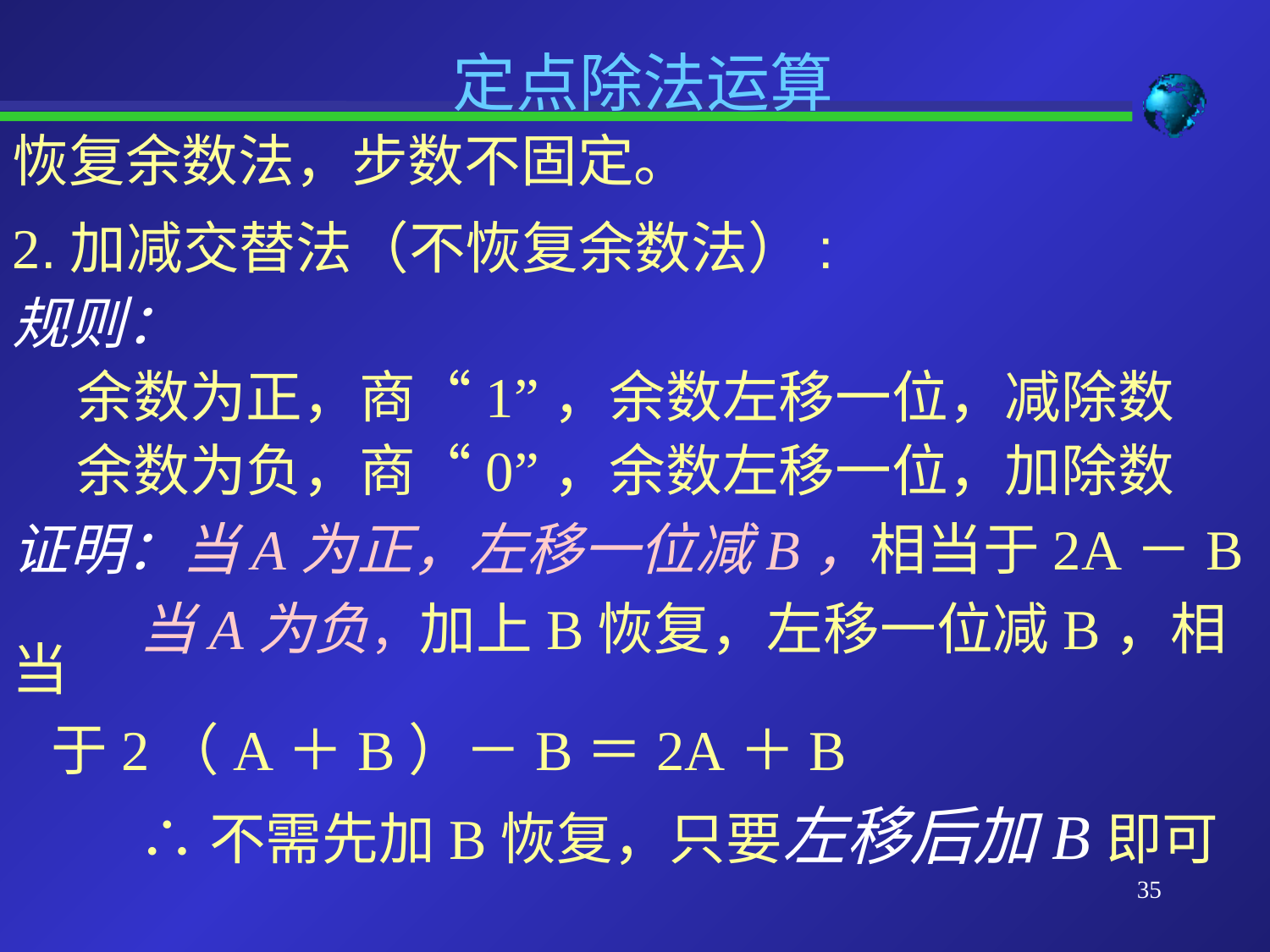

定点除法运算
恢复余数法，步数不固定。
2.加减交替法（不恢复余数法）:
规则：
    余数为正，商“1”，余数左移一位，减除数
    余数为负，商“0”，余数左移一位，加除数
证明：当A为正，左移一位减B，相当于2A－B
	当A为负，加上B恢复，左移一位减B，相当
  于2（A＋B）－B＝2A＋B
	∴不需先加B恢复，只要左移后加B即可
35